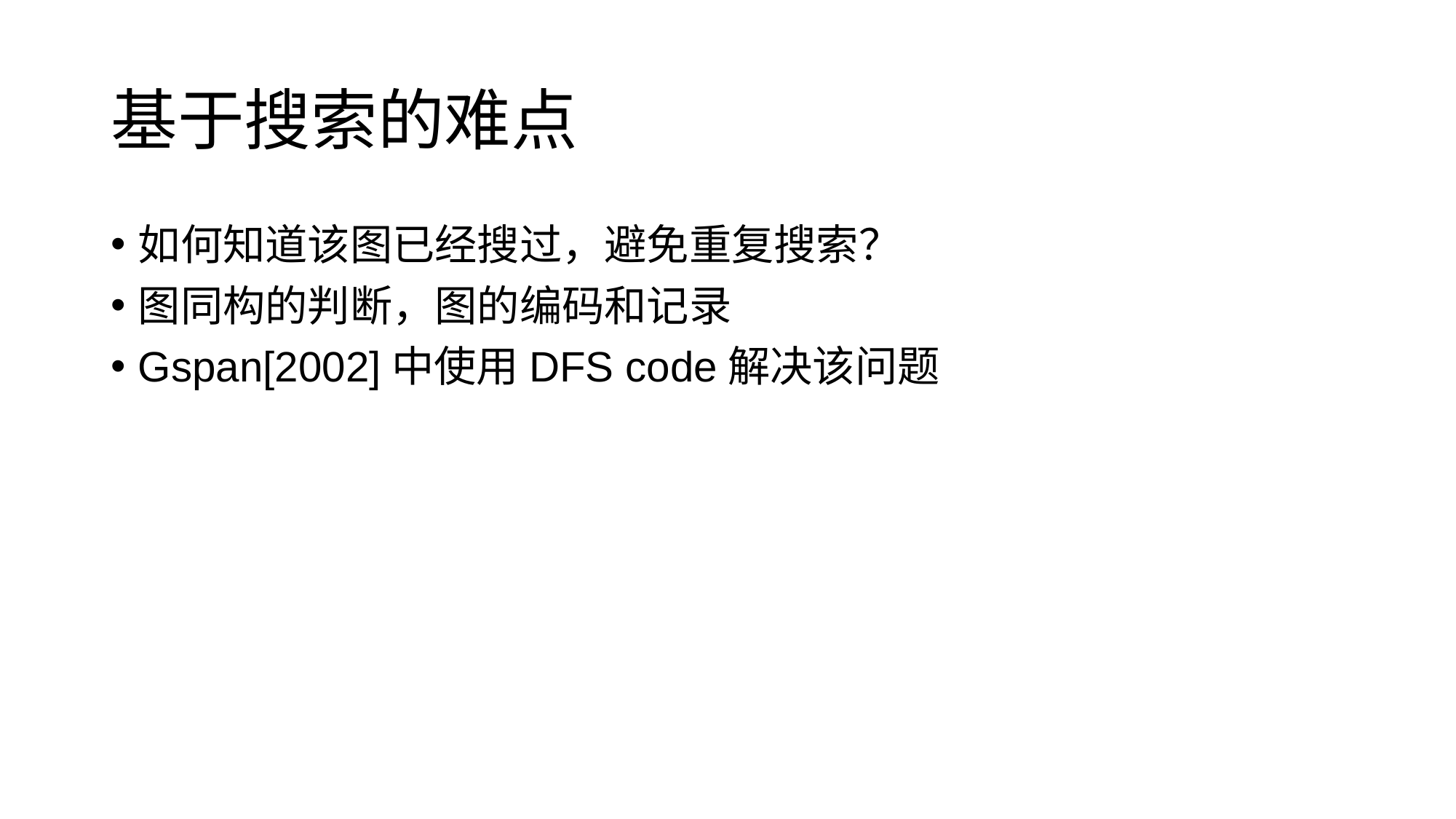

# 基于搜索的难点
如何知道该图已经搜过，避免重复搜索？
图同构的判断，图的编码和记录
Gspan[2002]中使用DFS code解决该问题